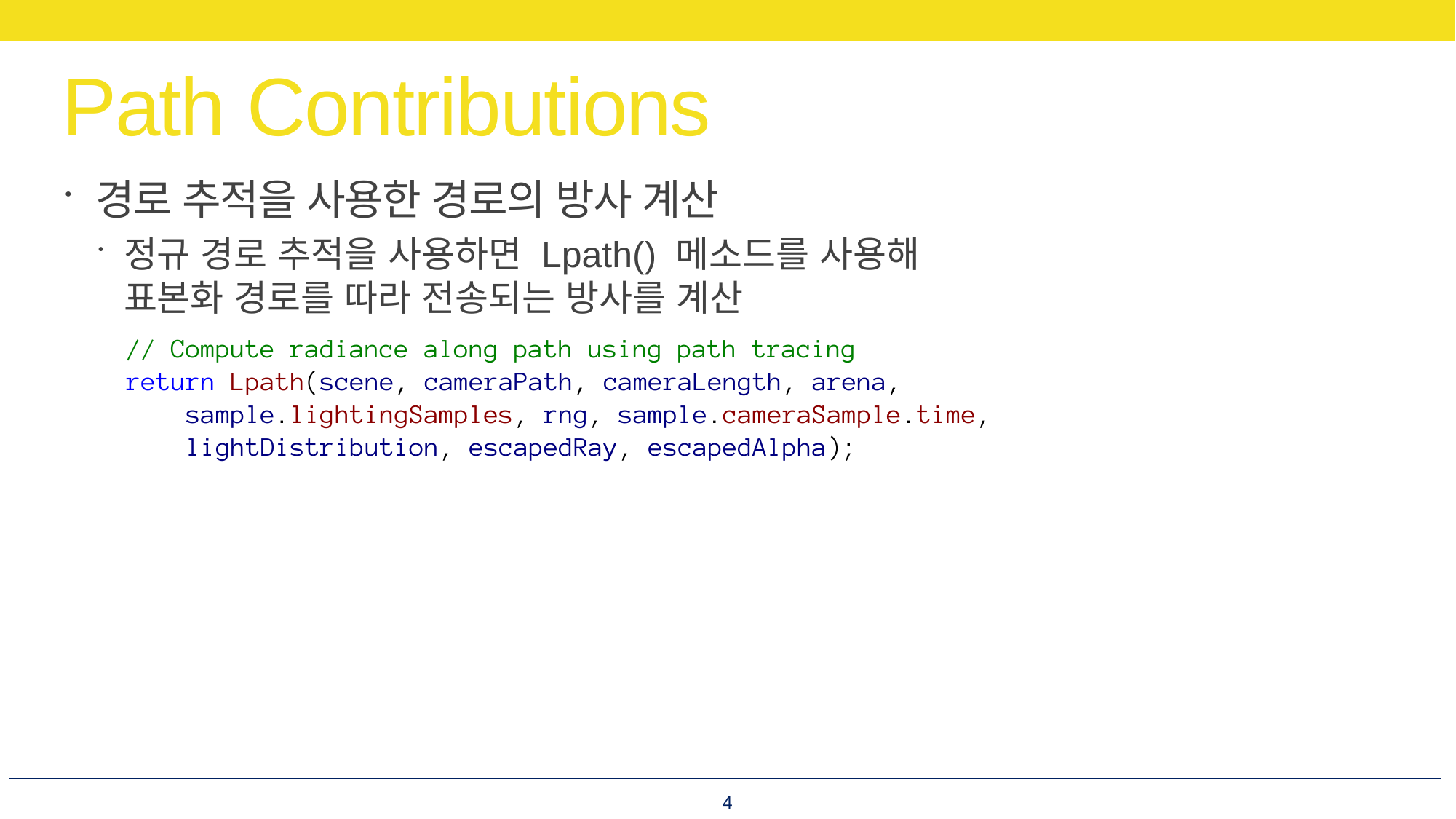

# Path Contributions
경로 추적을 사용한 경로의 방사 계산
정규 경로 추적을 사용하면 Lpath() 메소드를 사용해
표본화 경로를 따라 전송되는 방사를 계산
// Compute radiance along path using path tracing
return Lpath(scene, cameraPath, cameraLength, arena,
    sample.lightingSamples, rng, sample.cameraSample.time,
    lightDistribution, escapedRay, escapedAlpha);
4